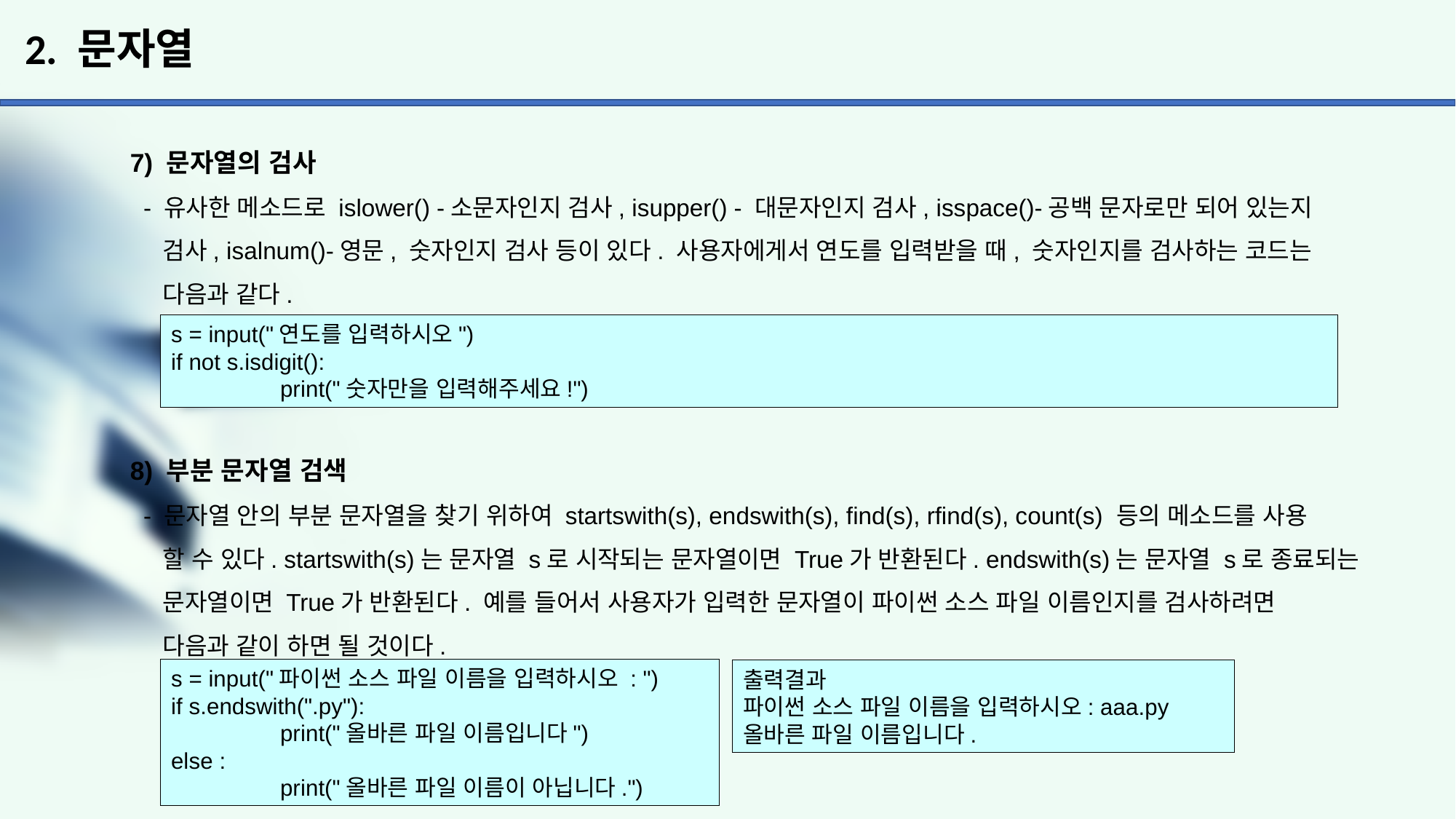

# 2. 문자열
7) 문자열의 검사
  - 유사한 메소드로 islower() -소문자인지 검사, isupper() - 대문자인지 검사, isspace()-공백 문자로만 되어 있는지
    검사, isalnum()-영문, 숫자인지 검사 등이 있다. 사용자에게서 연도를 입력받을 때, 숫자인지를 검사하는 코드는
    다음과 같다.

8) 부분 문자열 검색
  - 문자열 안의 부분 문자열을 찾기 위하여 startswith(s), endswith(s), find(s), rfind(s), count(s) 등의 메소드를 사용
    할 수 있다. startswith(s)는 문자열 s로 시작되는 문자열이면 True가 반환된다. endswith(s)는 문자열 s로 종료되는
    문자열이면 True가 반환된다. 예를 들어서 사용자가 입력한 문자열이 파이썬 소스 파일 이름인지를 검사하려면
    다음과 같이 하면 될 것이다.

s = input("연도를 입력하시오")
if not s.isdigit():
	print("숫자만을 입력해주세요!")
s = input("파이썬 소스 파일 이름을 입력하시오 : ")
if s.endswith(".py"):
	print("올바른 파일 이름입니다")
else :
	print("올바른 파일 이름이 아닙니다.")
출력결과
파이썬 소스 파일 이름을 입력하시오: aaa.py
올바른 파일 이름입니다.